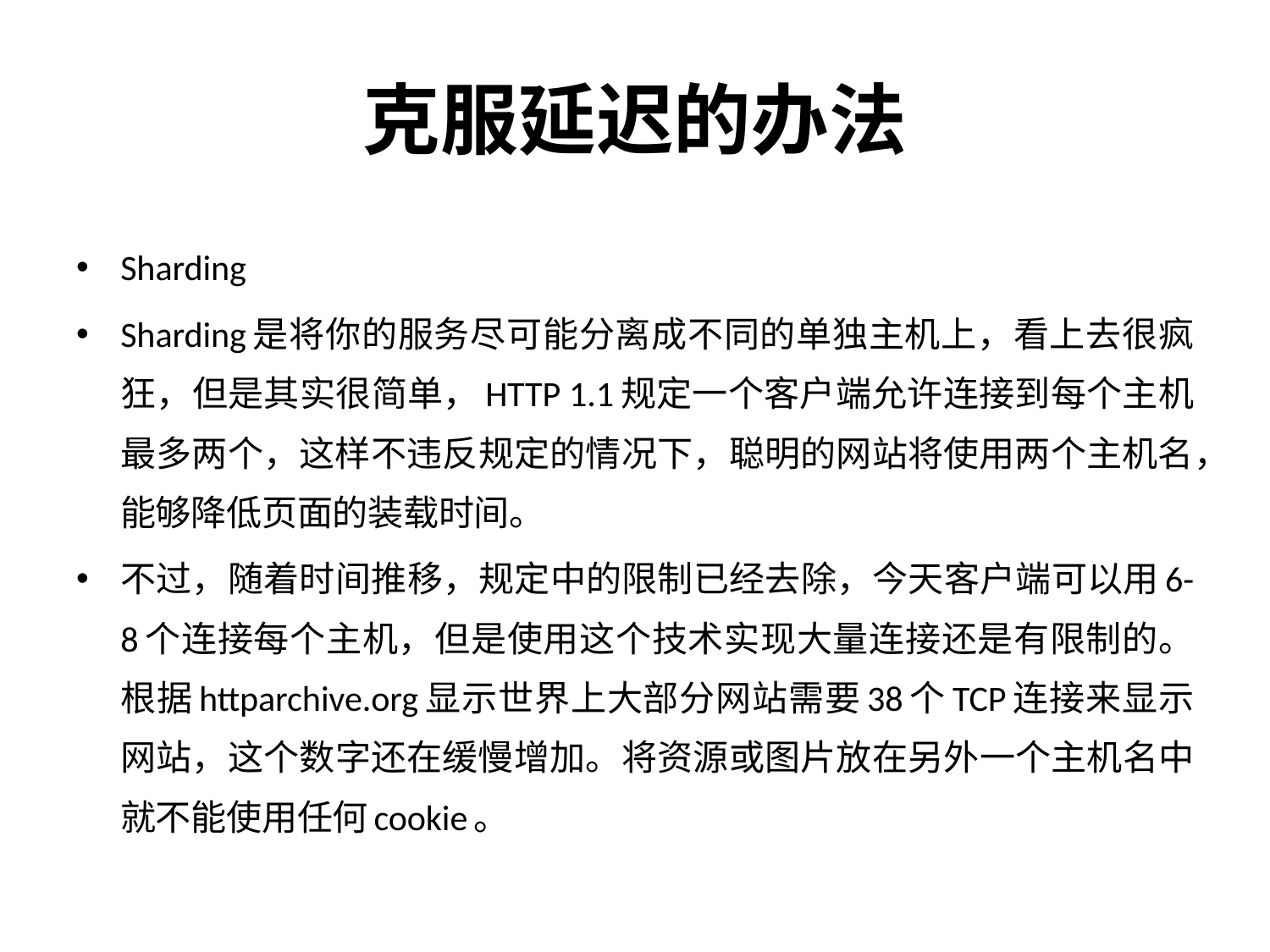

# 克服延迟的办法
Sharding
Sharding是将你的服务尽可能分离成不同的单独主机上，看上去很疯狂，但是其实很简单，HTTP 1.1规定一个客户端允许连接到每个主机最多两个，这样不违反规定的情况下，聪明的网站将使用两个主机名，能够降低页面的装载时间。
不过，随着时间推移，规定中的限制已经去除，今天客户端可以用6-8个连接每个主机，但是使用这个技术实现大量连接还是有限制的。根据httparchive.org显示世界上大部分网站需要38个TCP连接来显示网站，这个数字还在缓慢增加。将资源或图片放在另外一个主机名中就不能使用任何cookie。